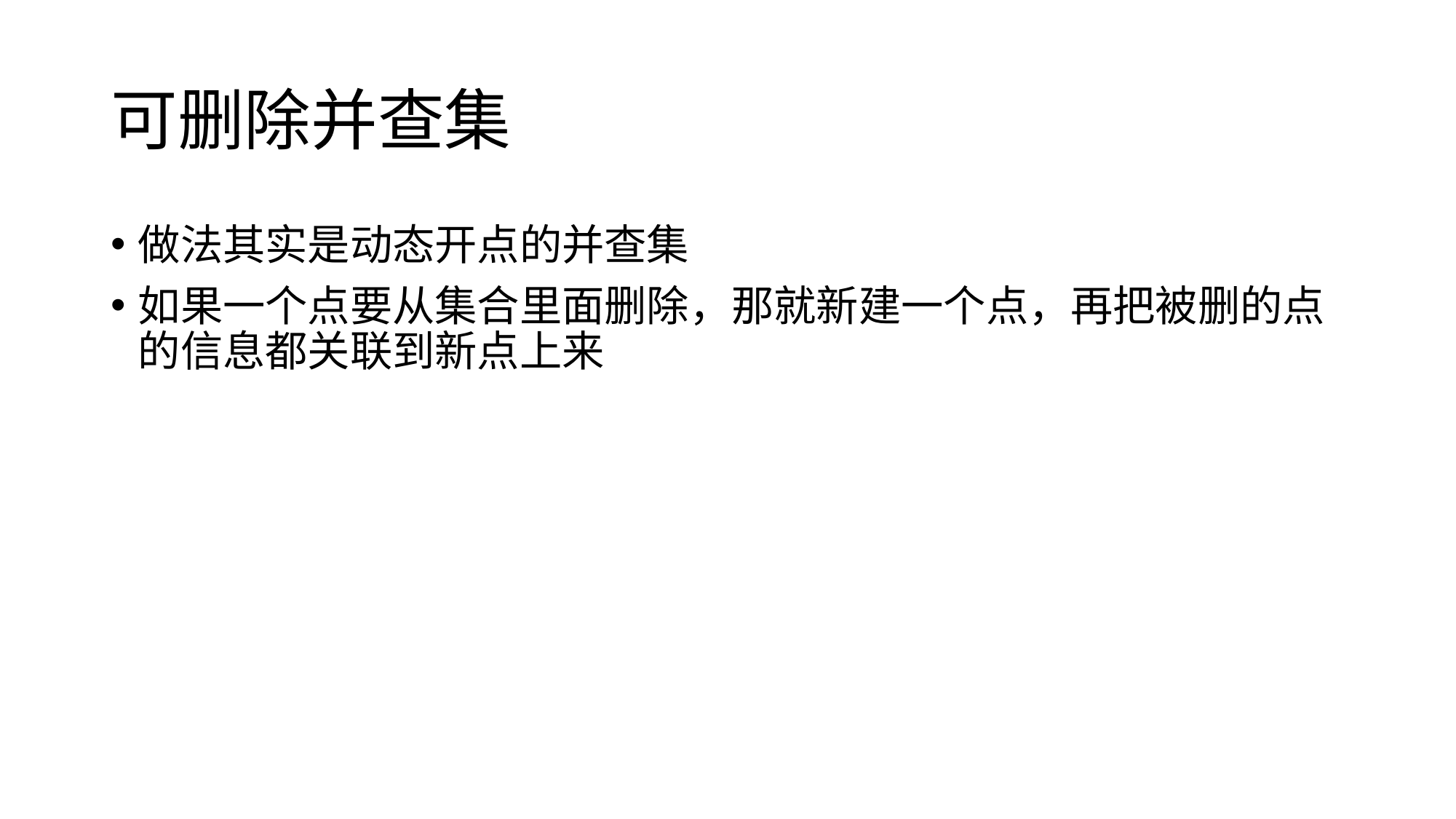

# 可删除并查集
做法其实是动态开点的并查集
如果一个点要从集合里面删除，那就新建一个点，再把被删的点的信息都关联到新点上来